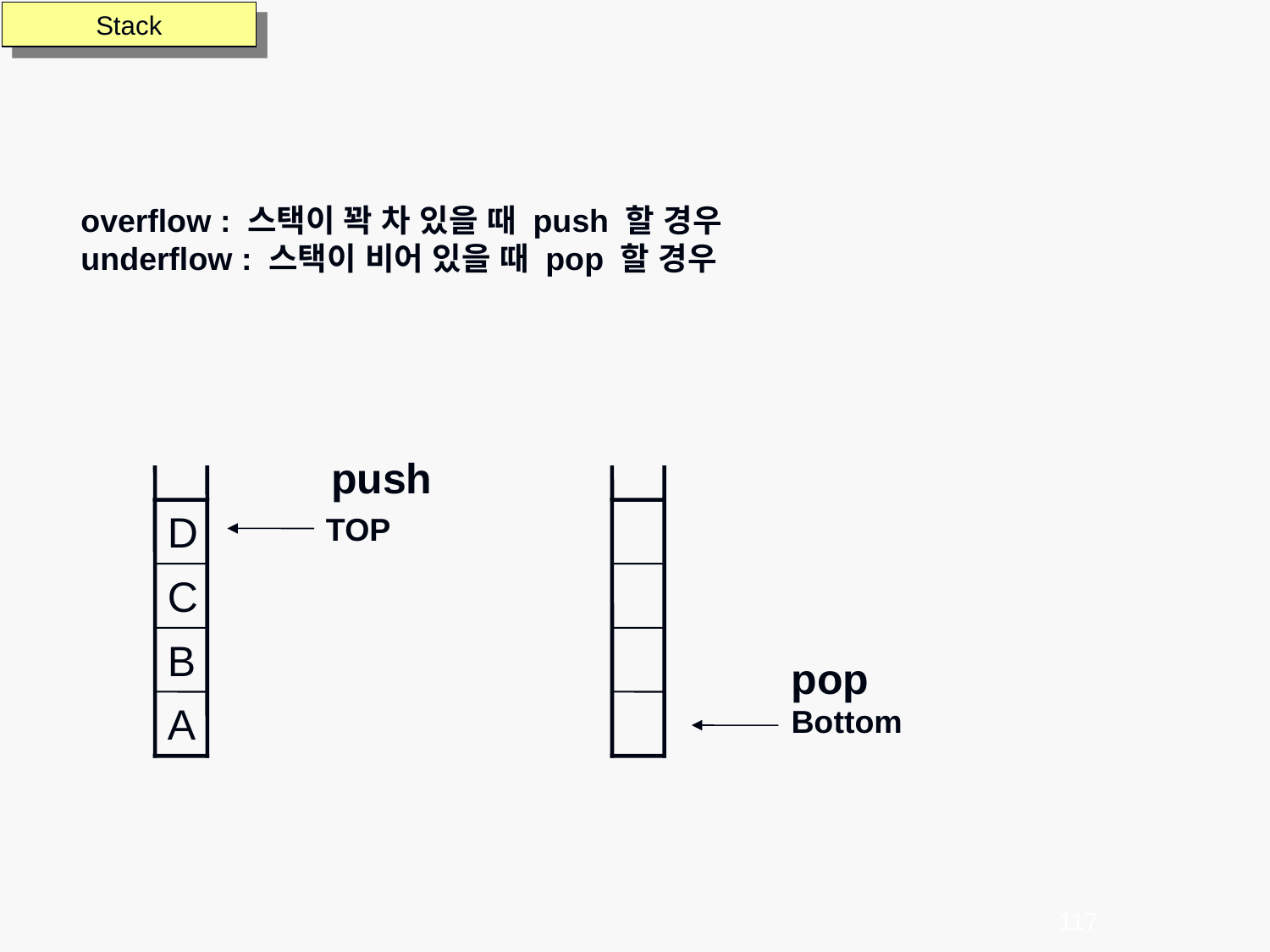

Stack
overflow : 스택이 꽉 차 있을 때 push 할 경우
underflow : 스택이 비어 있을 때 pop 할 경우
push

D

C

B

A

TOP

pop

Bottom

117